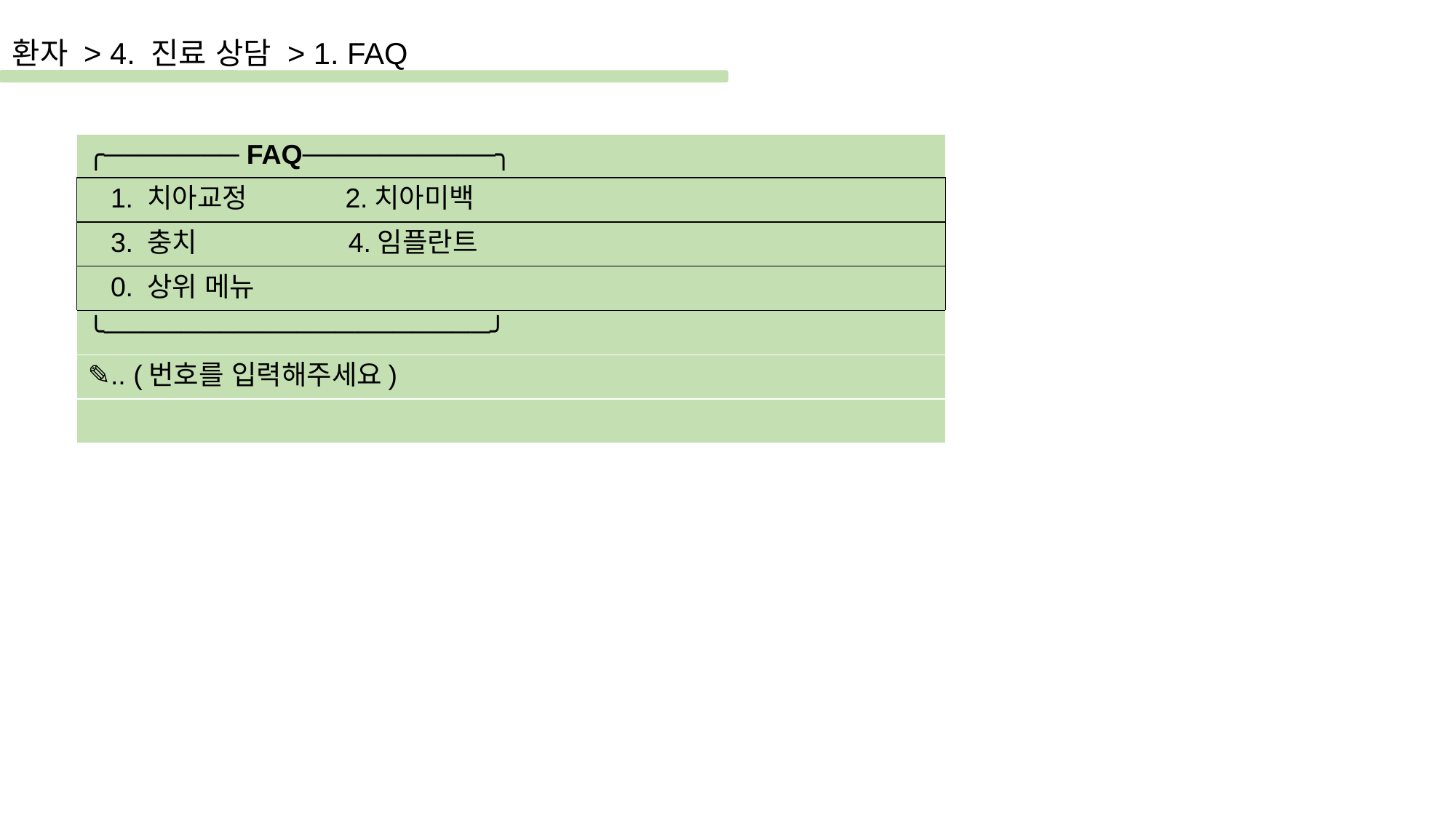

환자 > 4. 진료 상담 > 1. FAQ

| ╭─────── FAQ──────────╮ |
| --- |
| 1. 치아교정 2.치아미백 |
| 3. 충치 4.임플란트 |
| 0. 상위 메뉴 |
| ╰────────────────────╯ |
| ✎.. (번호를 입력해주세요) |
|  |